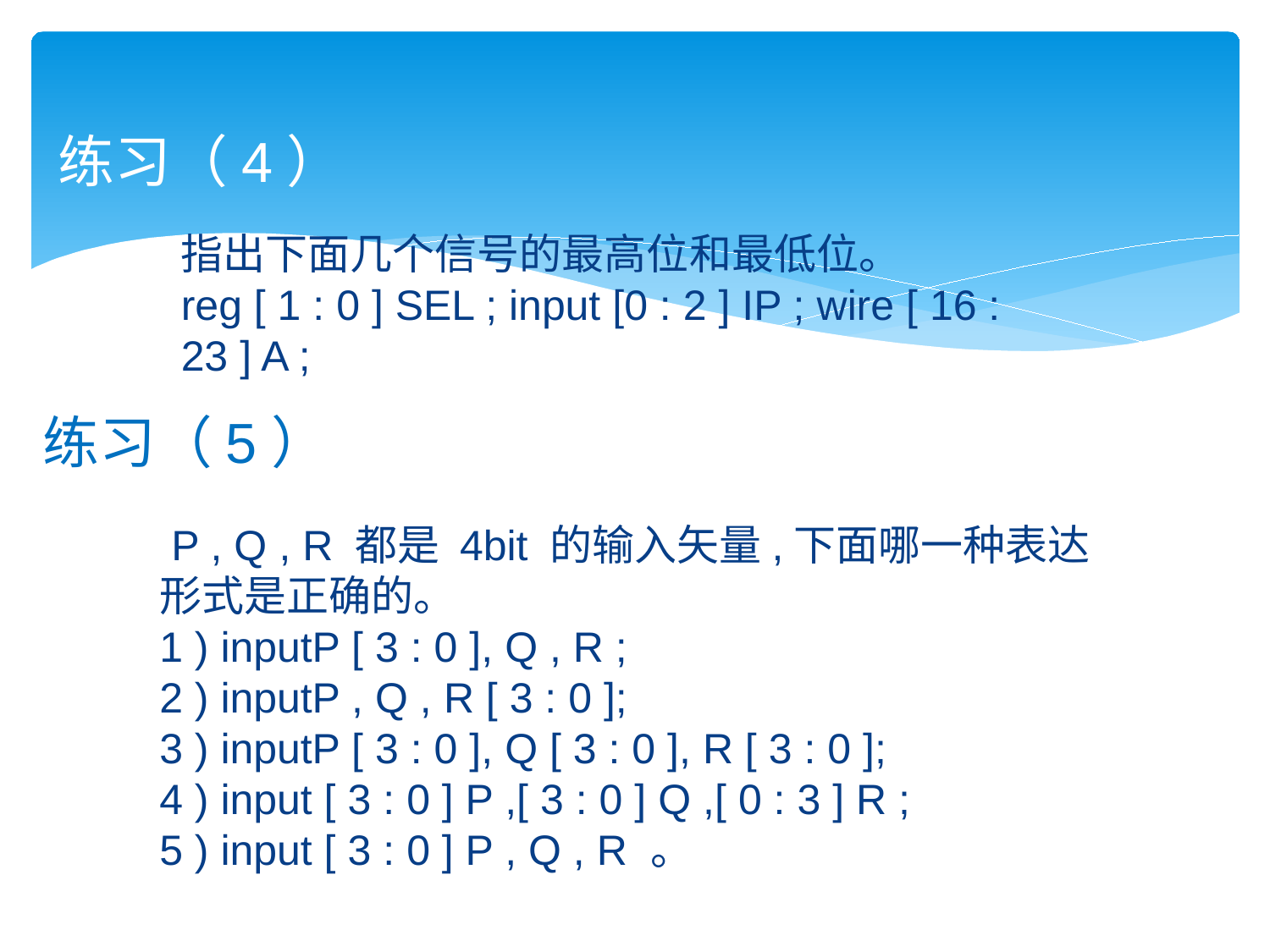

#
练习（4）

指出下面几个信号的最高位和最低位。
reg [ 1 : 0 ] SEL ; input [0 : 2 ] IP ; wire [ 16 : 23 ] A ;
练习（5）
 P , Q , R 都是 4bit 的输入矢量,下面哪一种表达形式是正确的。
1 ) inputP [ 3 : 0 ], Q , R ;
2 ) inputP , Q , R [ 3 : 0 ];
3 ) inputP [ 3 : 0 ], Q [ 3 : 0 ], R [ 3 : 0 ];
4 ) input [ 3 : 0 ] P ,[ 3 : 0 ] Q ,[ 0 : 3 ] R ;
5 ) input [ 3 : 0 ] P , Q , R 。